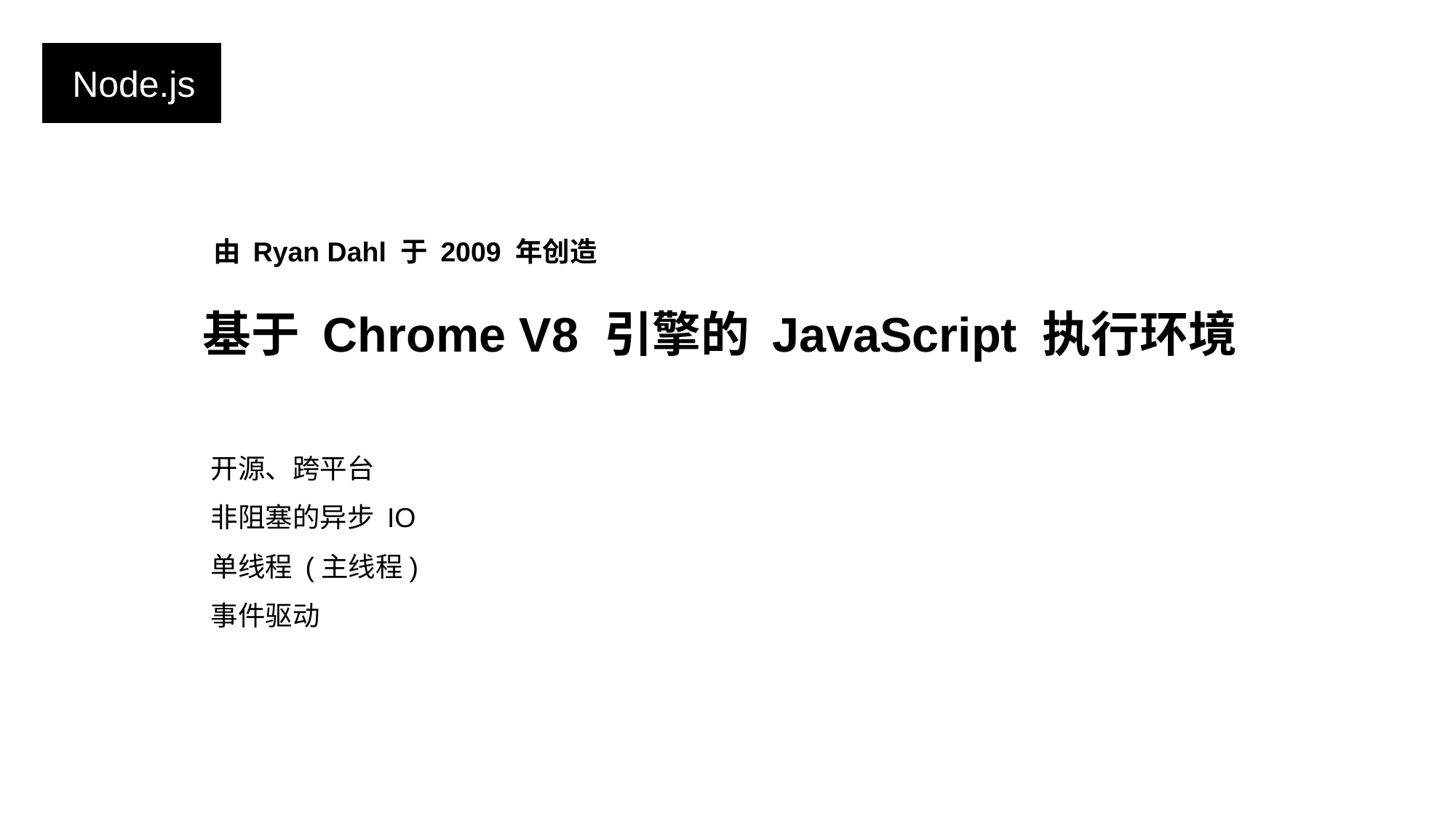

Node.js
由 Ryan Dahl 于 2009 年创造
基于 Chrome V8 引擎的 JavaScript 执行环境
开源、跨平台
非阻塞的异步 IO
单线程 (主线程)
事件驱动